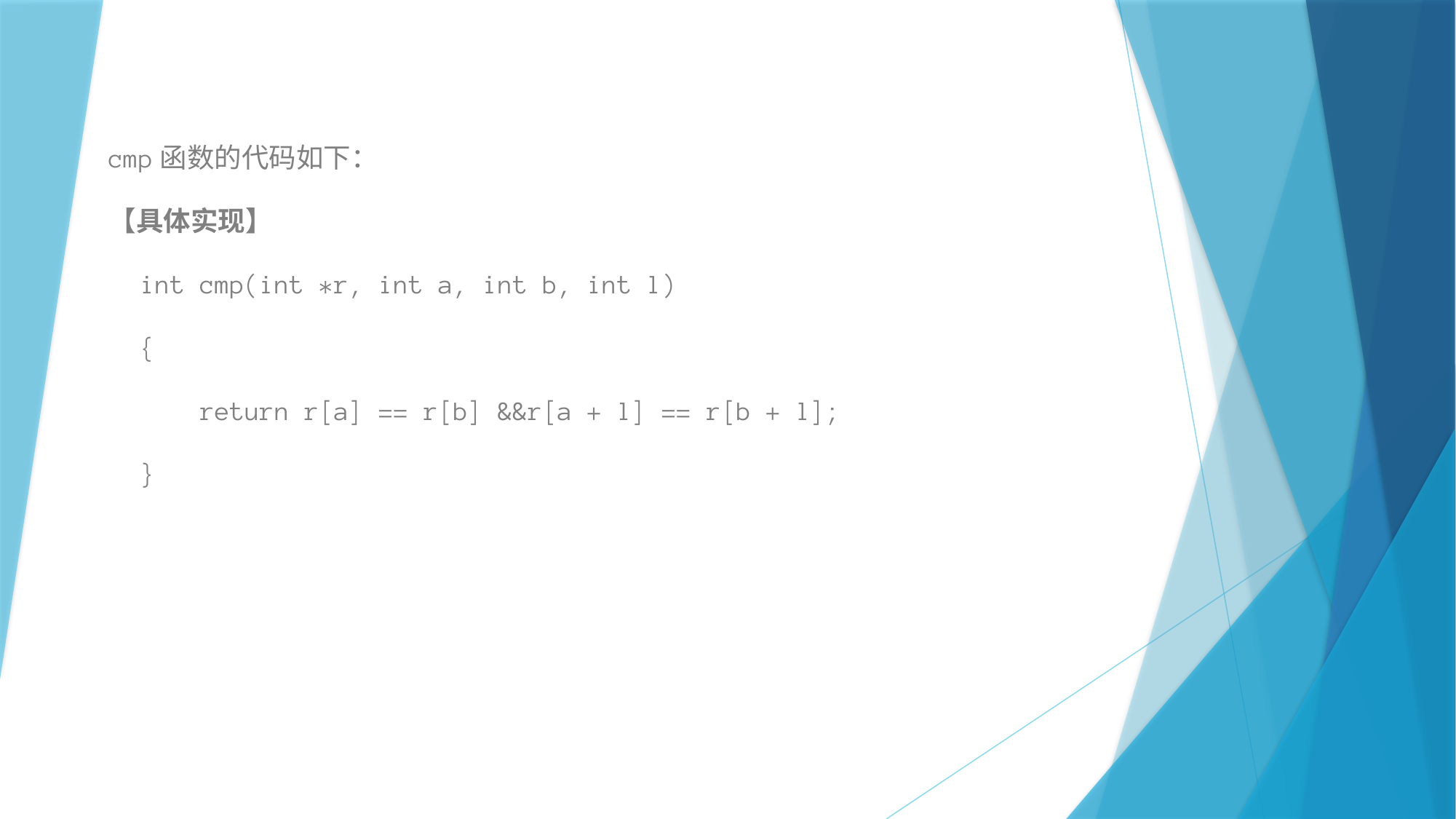

#
cmp函数的代码如下：
【具体实现】
int cmp(int *r, int a, int b, int l)
{
    return r[a] == r[b] &&r[a + l] == r[b + l];
}